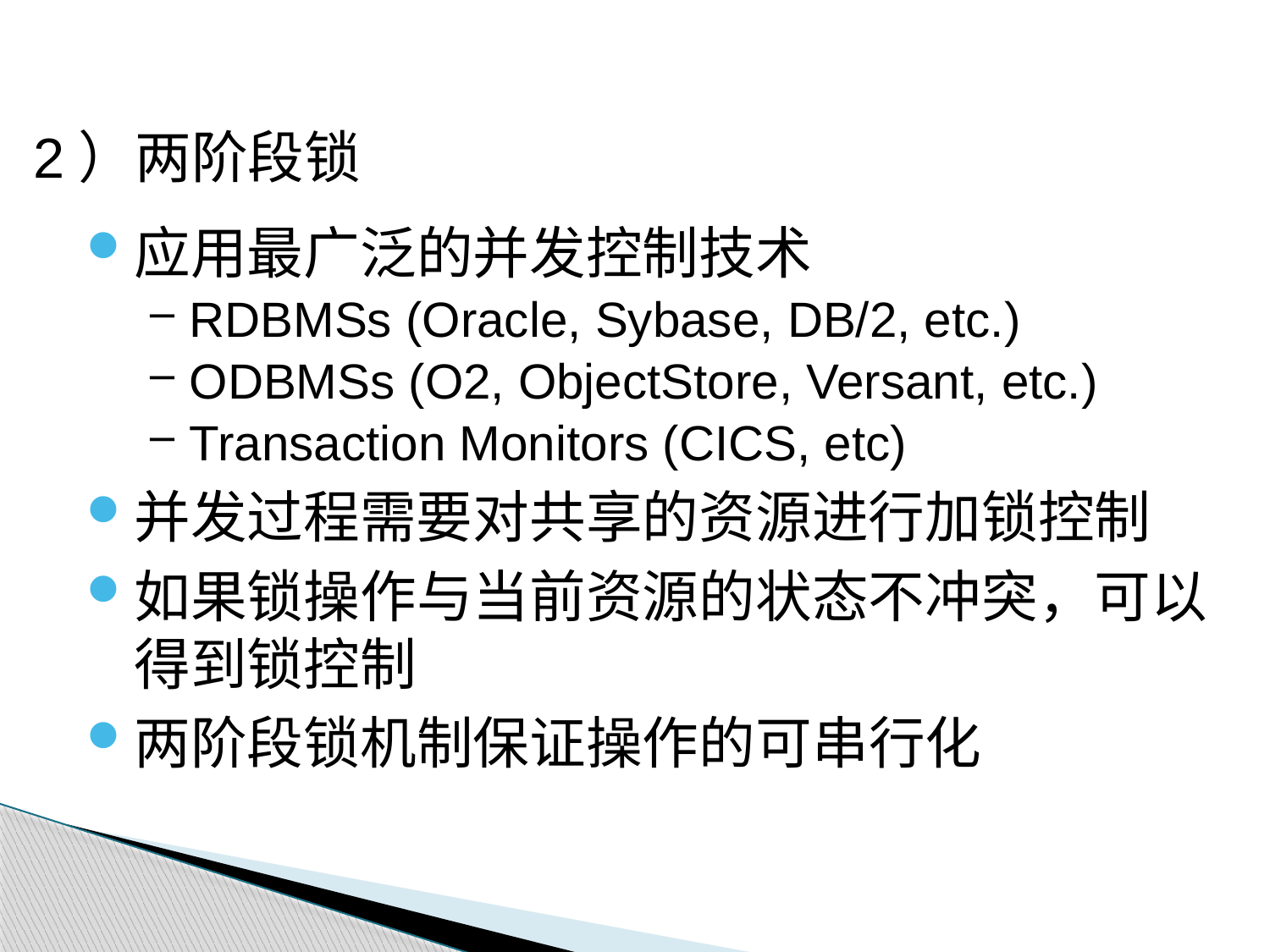

2）两阶段锁
应用最广泛的并发控制技术
RDBMSs (Oracle, Sybase, DB/2, etc.)
ODBMSs (O2, ObjectStore, Versant, etc.)
Transaction Monitors (CICS, etc)
并发过程需要对共享的资源进行加锁控制
如果锁操作与当前资源的状态不冲突，可以得到锁控制
两阶段锁机制保证操作的可串行化